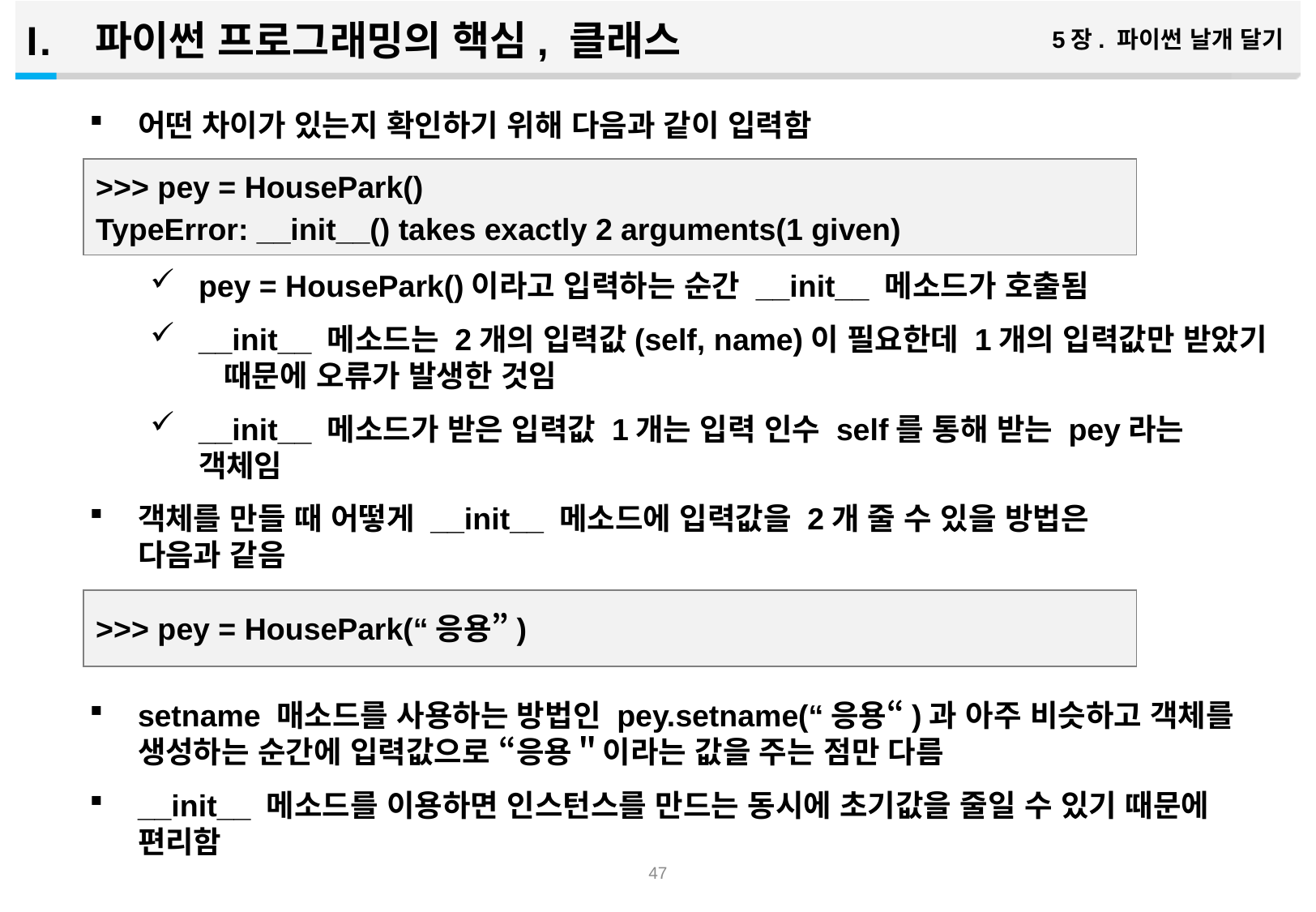

파이썬 프로그래밍의 핵심, 클래스
5장. 파이썬 날개 달기
어떤 차이가 있는지 확인하기 위해 다음과 같이 입력함

pey = HousePark()이라고 입력하는 순간 __init__ 메소드가 호출됨
__init__ 메소드는 2개의 입력값(self, name)이 필요한데 1개의 입력값만 받았기      때문에 오류가 발생한 것임
__init__ 메소드가 받은 입력값 1개는 입력 인수 self를 통해 받는 pey라는          객체임
객체를 만들 때 어떻게 __init__ 메소드에 입력값을 2개 줄 수 있을 방법은                다음과 같음

setname 매소드를 사용하는 방법인 pey.setname(“응용“)과 아주 비슷하고 객체를 생성하는 순간에 입력값으로 “응용＂이라는 값을 주는 점만 다름
__init__ 메소드를 이용하면 인스턴스를 만드는 동시에 초기값을 줄일 수 있기 때문에 편리함
>>> pey = HousePark()
TypeError: __init__() takes exactly 2 arguments(1 given)
>>> pey = HousePark(“응용”)
47